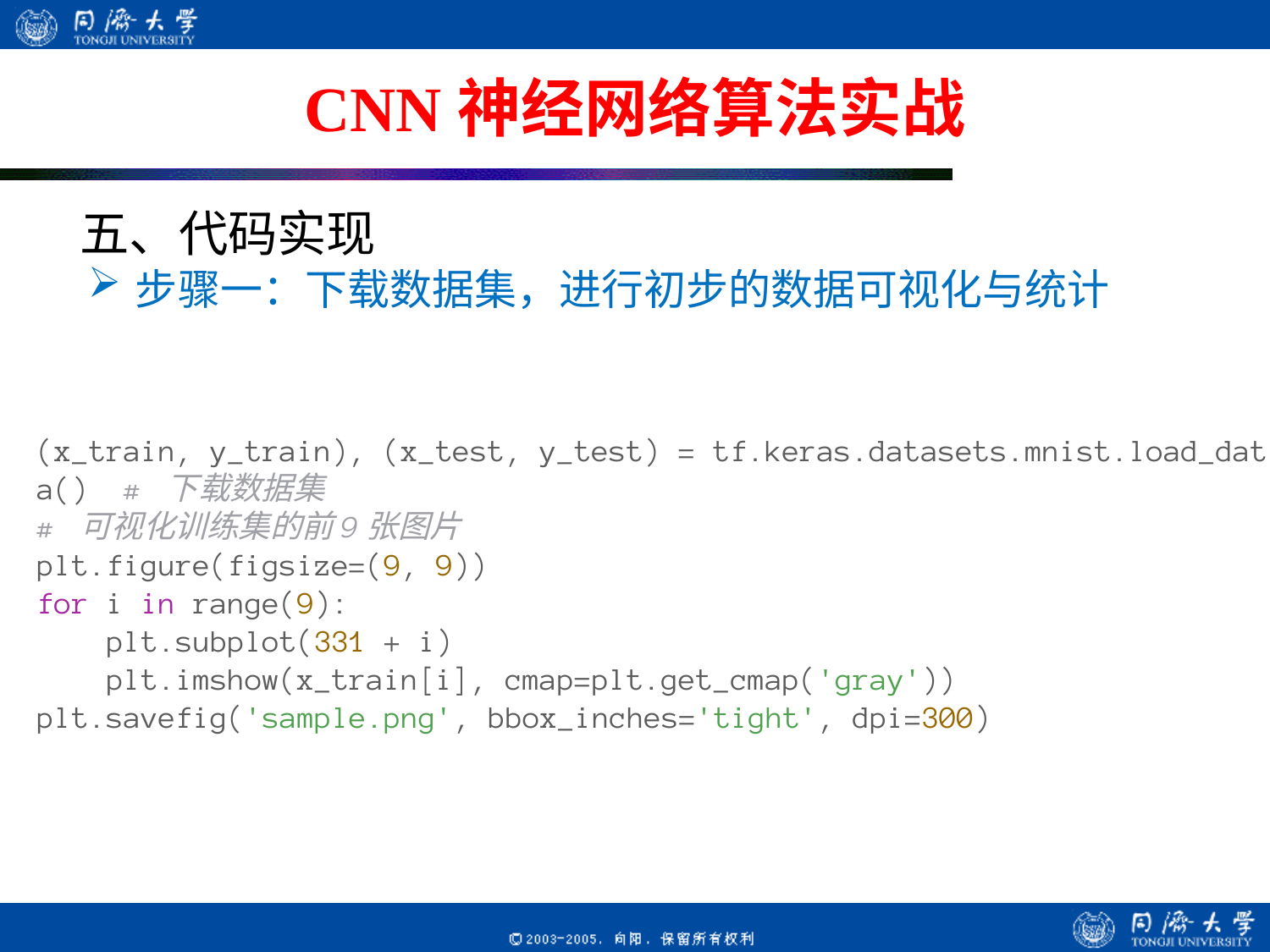

# CNN神经网络算法实战
五、代码实现

步骤一：下载数据集，进行初步的数据可视化与统计
(x_train, y_train), (x_test, y_test) = tf.keras.datasets.mnist.load_data()  # 下载数据集
# 可视化训练集的前9张图片
plt.figure(figsize=(9, 9))
for i in range(9):
    plt.subplot(331 + i)
    plt.imshow(x_train[i], cmap=plt.get_cmap('gray'))
plt.savefig('sample.png', bbox_inches='tight', dpi=300)